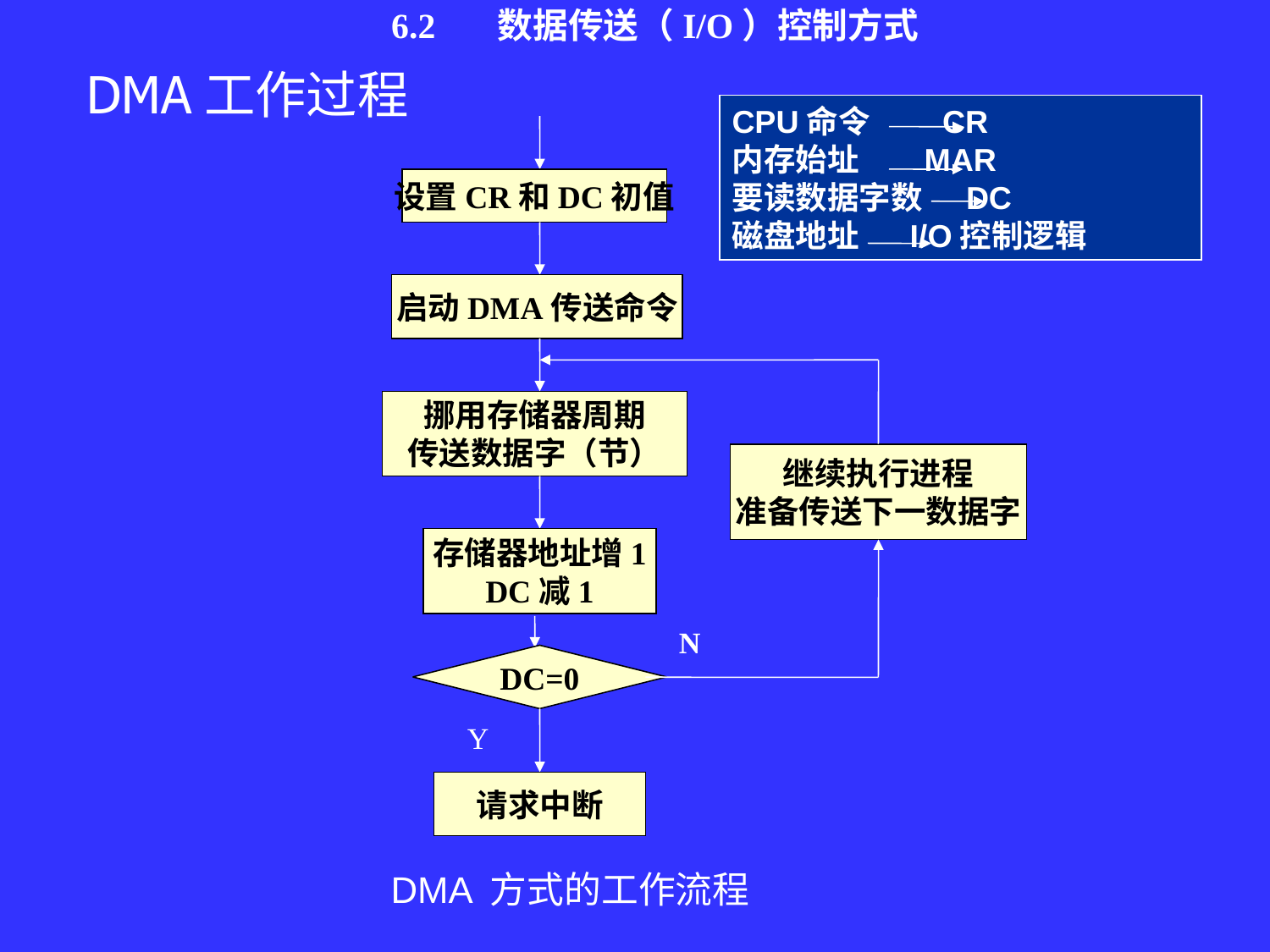

6.2      数据传送（I/O）控制方式
DMA工作过程
CPU命令         CR
内存始址        MAR
要读数据字数     DC
磁盘地址      I/O控制逻辑

设置CR和DC初值

启动DMA传送命令

挪用存储器周期
传送数据字（节）
继续执行进程
准备传送下一数据字

存储器地址增1
DC减1

N
DC=0

Y
请求中断
DMA 方式的工作流程